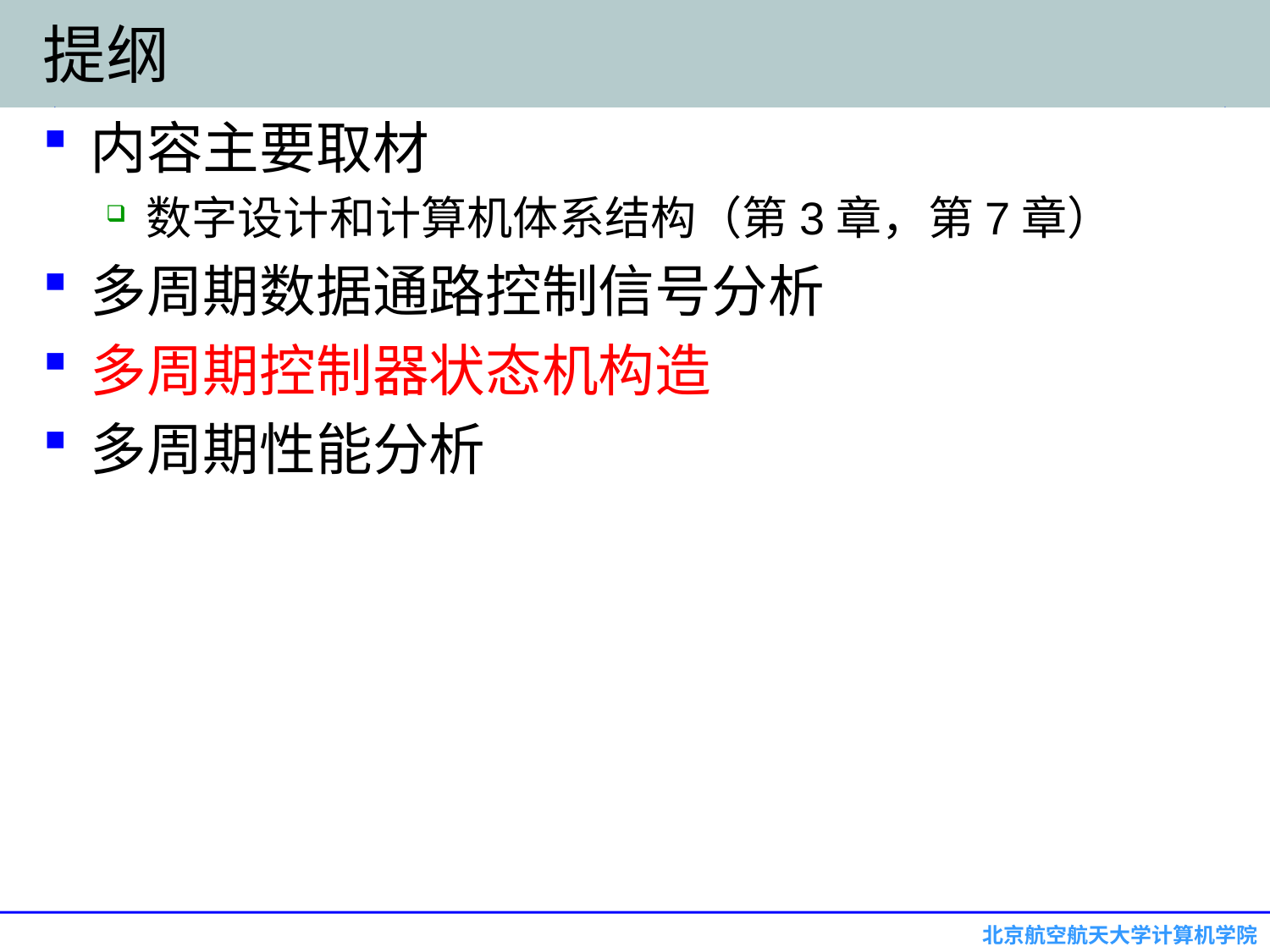

# 提纲
内容主要取材
数字设计和计算机体系结构（第3章，第7章）
多周期数据通路控制信号分析
多周期控制器状态机构造
多周期性能分析